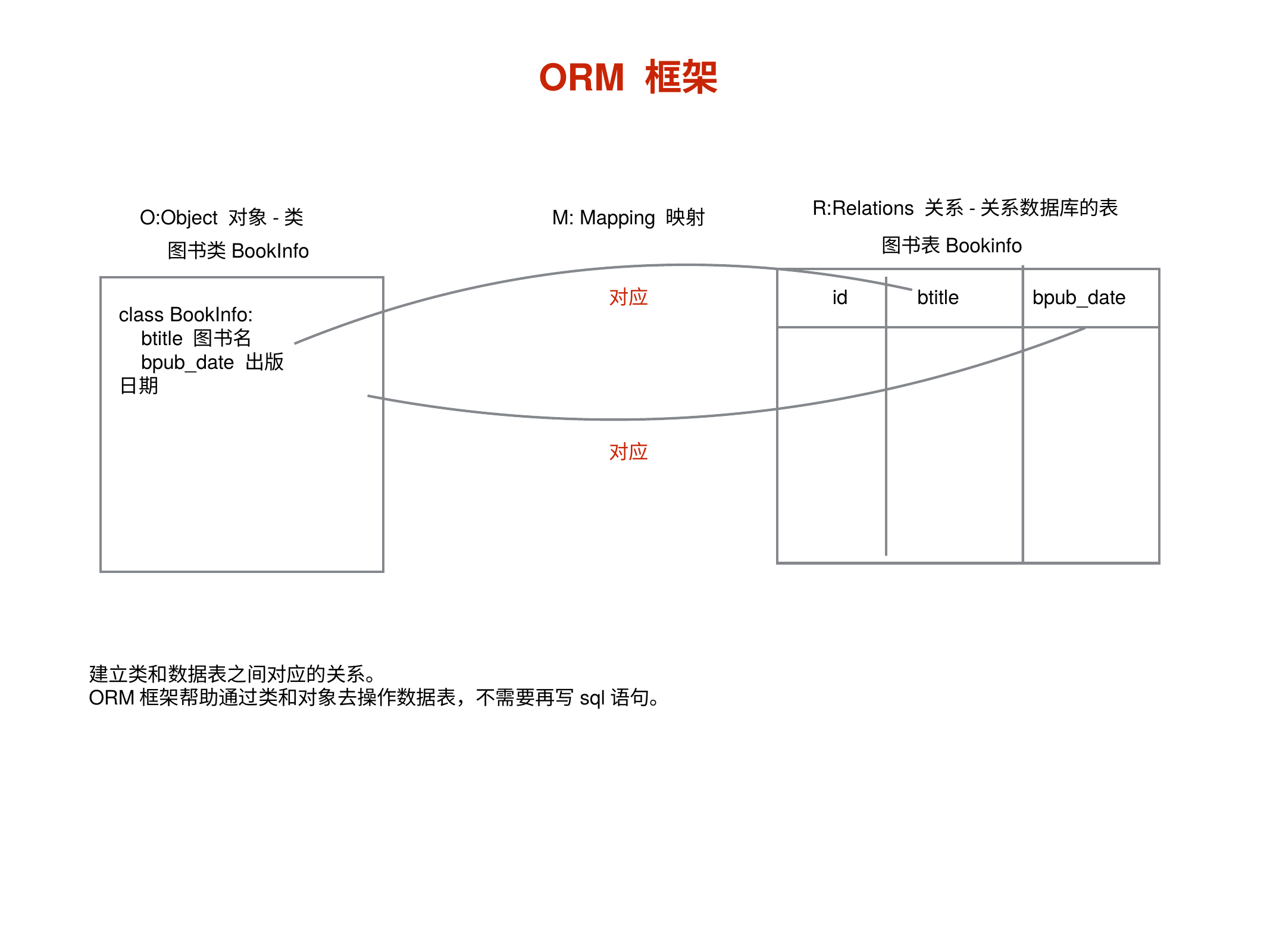

ORM 框架
R:Relations 关系-关系数据库的表
O:Object 对象-类
M: Mapping 映射
图书表Bookinfo
图书类BookInfo

对应
id
btitle
bpub_date
class BookInfo:
btitle 图书名
bpub_date 出版日期

对应
建立类和数据表之间对应的关系。
ORM框架帮助通过类和对象去操作数据表，不需要再写sql语句。